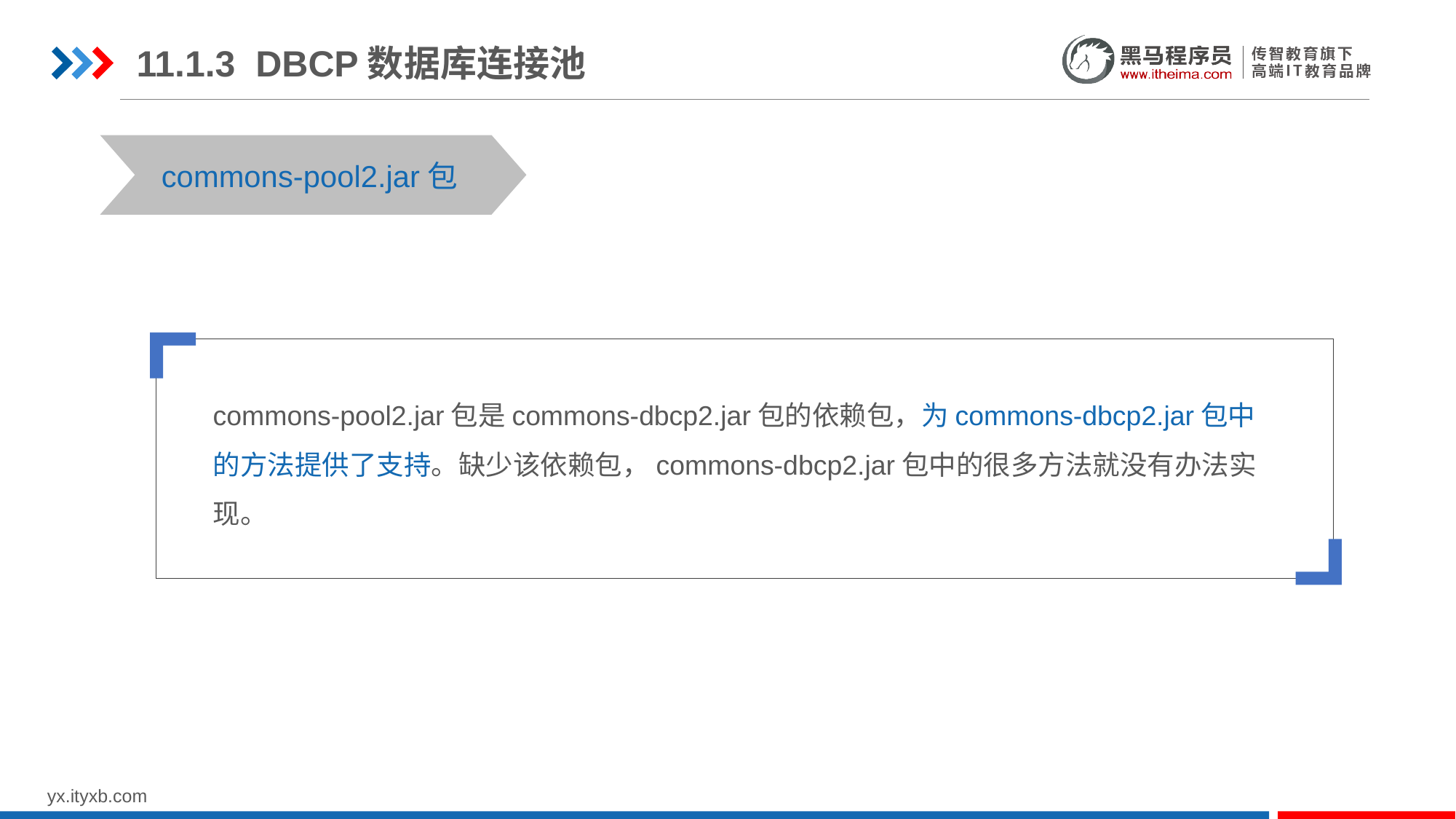

11.1.3  DBCP数据库连接池

STEP  01
STEP  03
commons-pool2.jar包

commons-pool2.jar包是commons-dbcp2.jar包的依赖包，为commons-dbcp2.jar包中的方法提供了支持。缺少该依赖包，commons-dbcp2.jar包中的很多方法就没有办法实现。